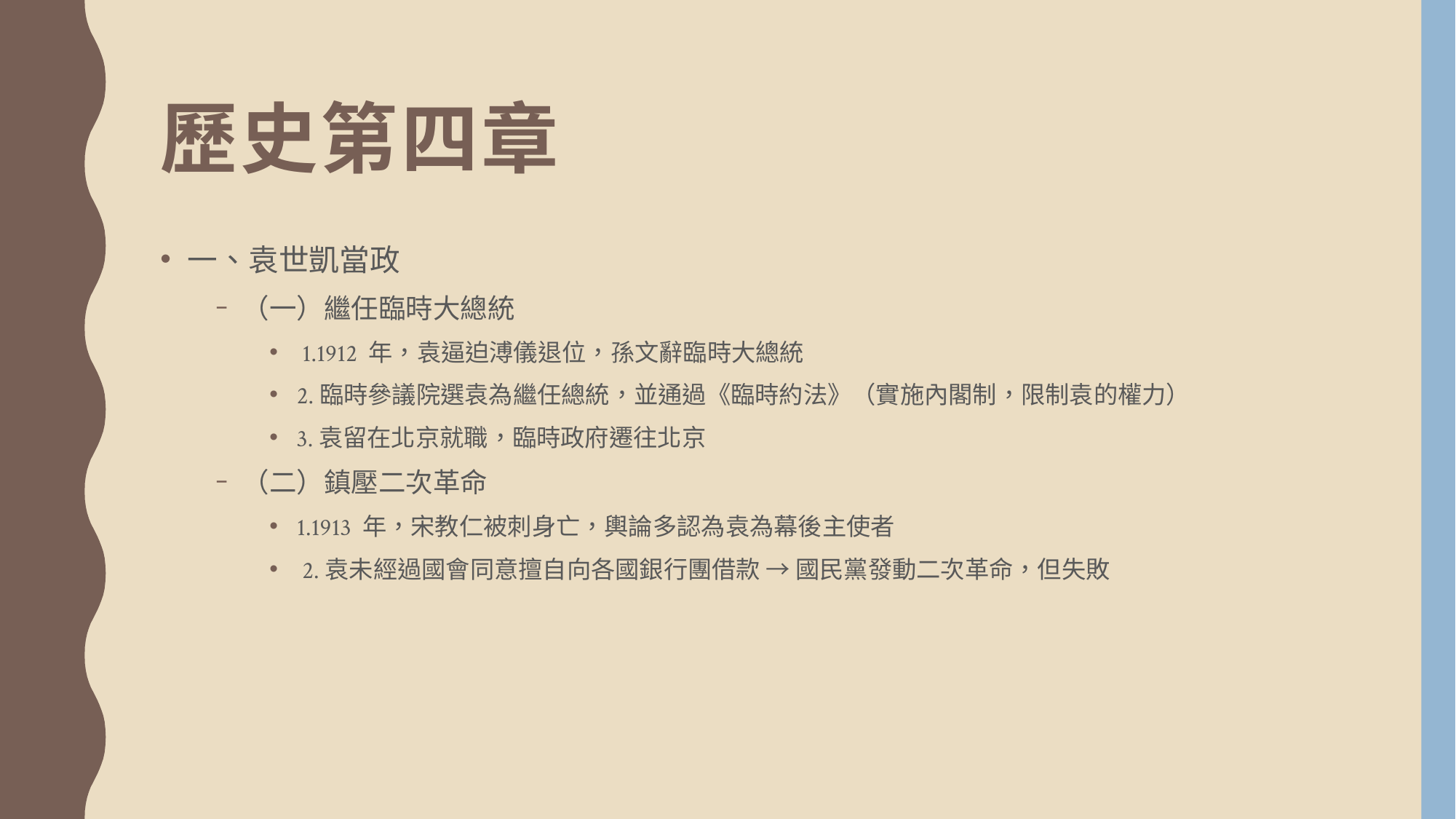

# 歷史第四章
一、袁世凱當政
（一）繼任臨時大總統
 1.1912 年，袁逼迫溥儀退位，孫文辭臨時大總統
2.臨時參議院選袁為繼任總統，並通過《臨時約法》（實施內閣制，限制袁的權力）
3.袁留在北京就職，臨時政府遷往北京
（二）鎮壓二次革命
1.1913 年，宋教仁被刺身亡，輿論多認為袁為幕後主使者
 2.袁未經過國會同意擅自向各國銀行團借款 → 國民黨發動二次革命，但失敗